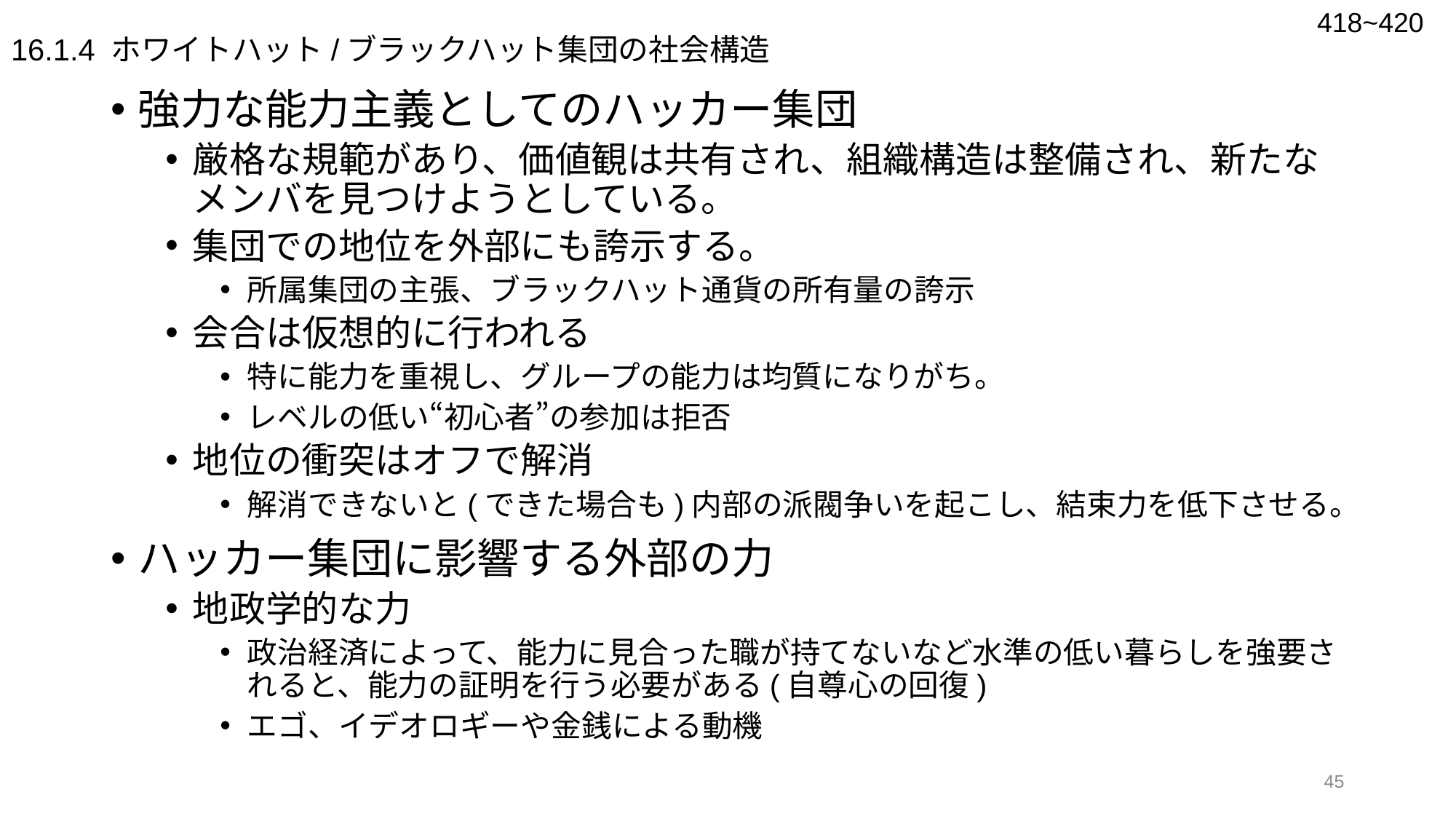

# 16.1.4 ホワイトハット/ブラックハット集団の社会構造
418~420
強力な能力主義としてのハッカー集団
厳格な規範があり、価値観は共有され、組織構造は整備され、新たなメンバを見つけようとしている。
集団での地位を外部にも誇示する。
所属集団の主張、ブラックハット通貨の所有量の誇示
会合は仮想的に行われる
特に能力を重視し、グループの能力は均質になりがち。
レベルの低い“初心者”の参加は拒否
地位の衝突はオフで解消
解消できないと(できた場合も)内部の派閥争いを起こし、結束力を低下させる。
ハッカー集団に影響する外部の力
地政学的な力
政治経済によって、能力に見合った職が持てないなど水準の低い暮らしを強要されると、能力の証明を行う必要がある(自尊心の回復)
エゴ、イデオロギーや金銭による動機

45